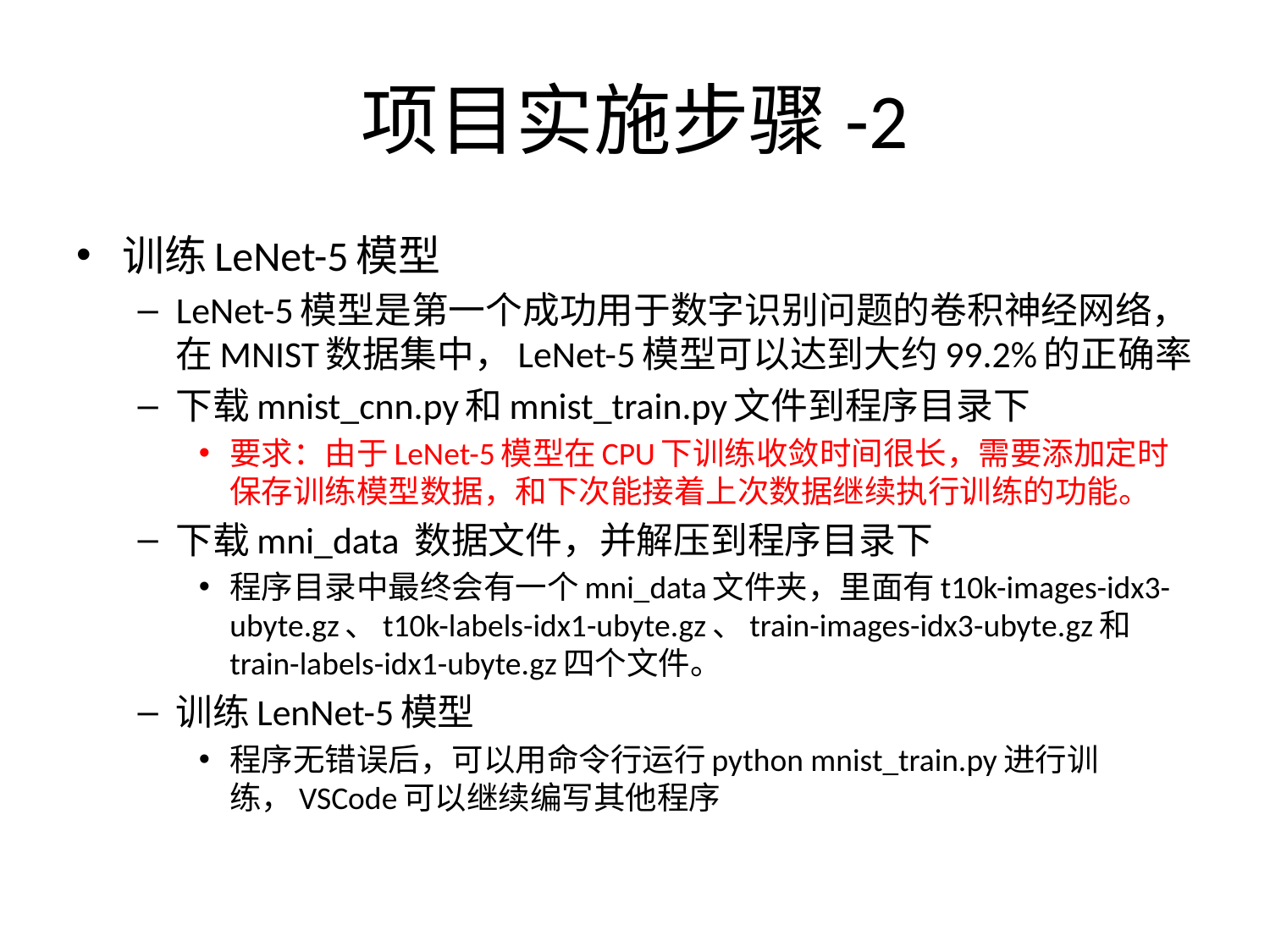

# 项目实施步骤-2
训练LeNet-5模型
LeNet-5模型是第一个成功用于数字识别问题的卷积神经网络，在MNIST数据集中，LeNet-5模型可以达到大约99.2%的正确率
下载mnist_cnn.py和mnist_train.py文件到程序目录下
要求：由于LeNet-5模型在CPU下训练收敛时间很长，需要添加定时保存训练模型数据，和下次能接着上次数据继续执行训练的功能。
下载mni_data 数据文件，并解压到程序目录下
程序目录中最终会有一个mni_data文件夹，里面有t10k-images-idx3-ubyte.gz、t10k-labels-idx1-ubyte.gz、train-images-idx3-ubyte.gz和train-labels-idx1-ubyte.gz四个文件。
训练LenNet-5模型
程序无错误后，可以用命令行运行python mnist_train.py进行训练，VSCode可以继续编写其他程序